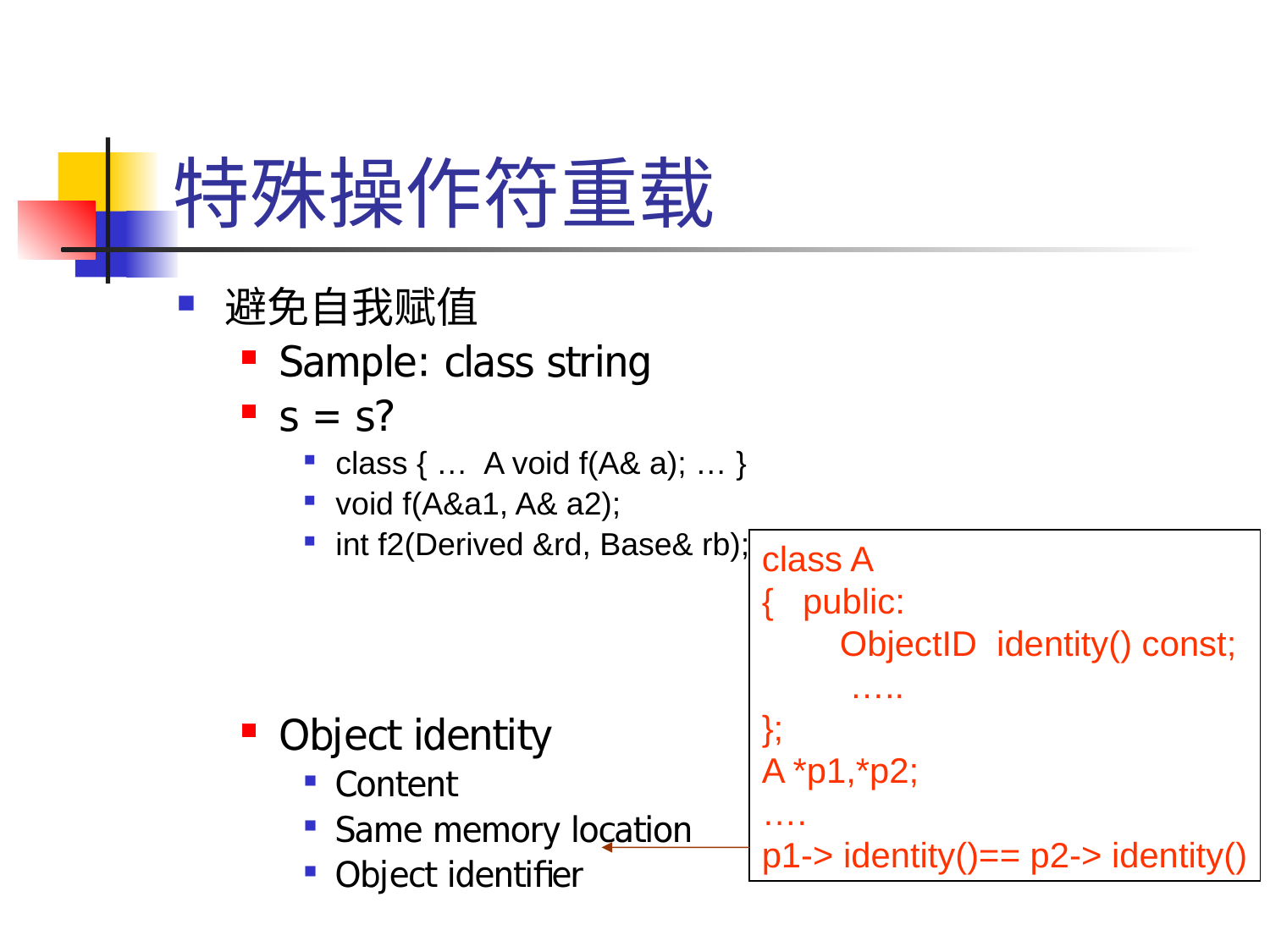

# 特殊操作符重载
避免自我赋值
Sample: class string
s = s?
class { …  A void f(A& a); … }
void f(A&a1, A& a2);
int f2(Derived &rd, Base& rb);

Object identity
Content
Same memory location
Object identifier

class A
{   public:
        ObjectID  identity() const;
         …..
};
A *p1,*p2;
….
p1-> identity()== p2-> identity()